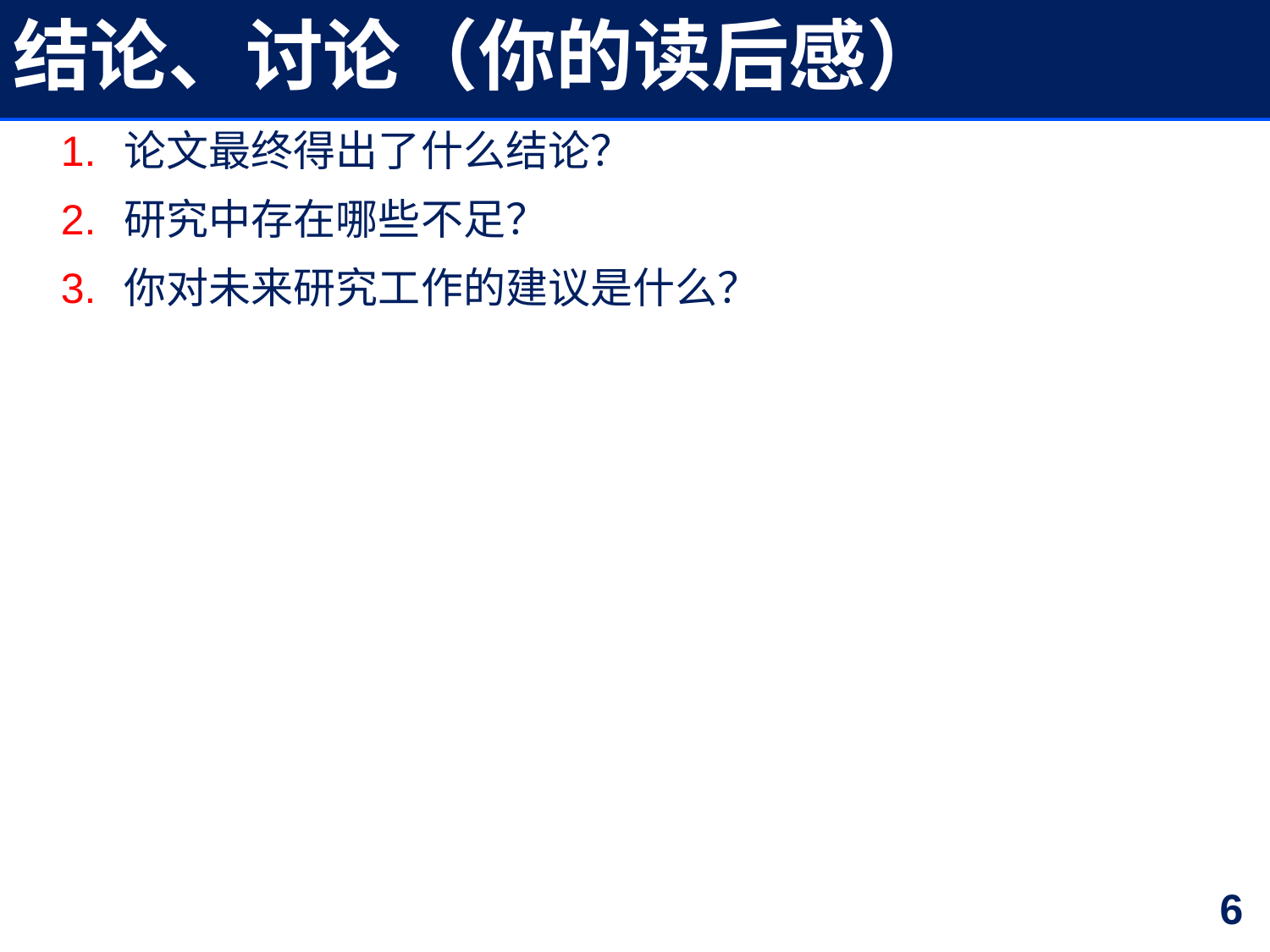

# 结论、讨论（你的读后感）
论文最终得出了什么结论？
研究中存在哪些不足？
你对未来研究工作的建议是什么？
6